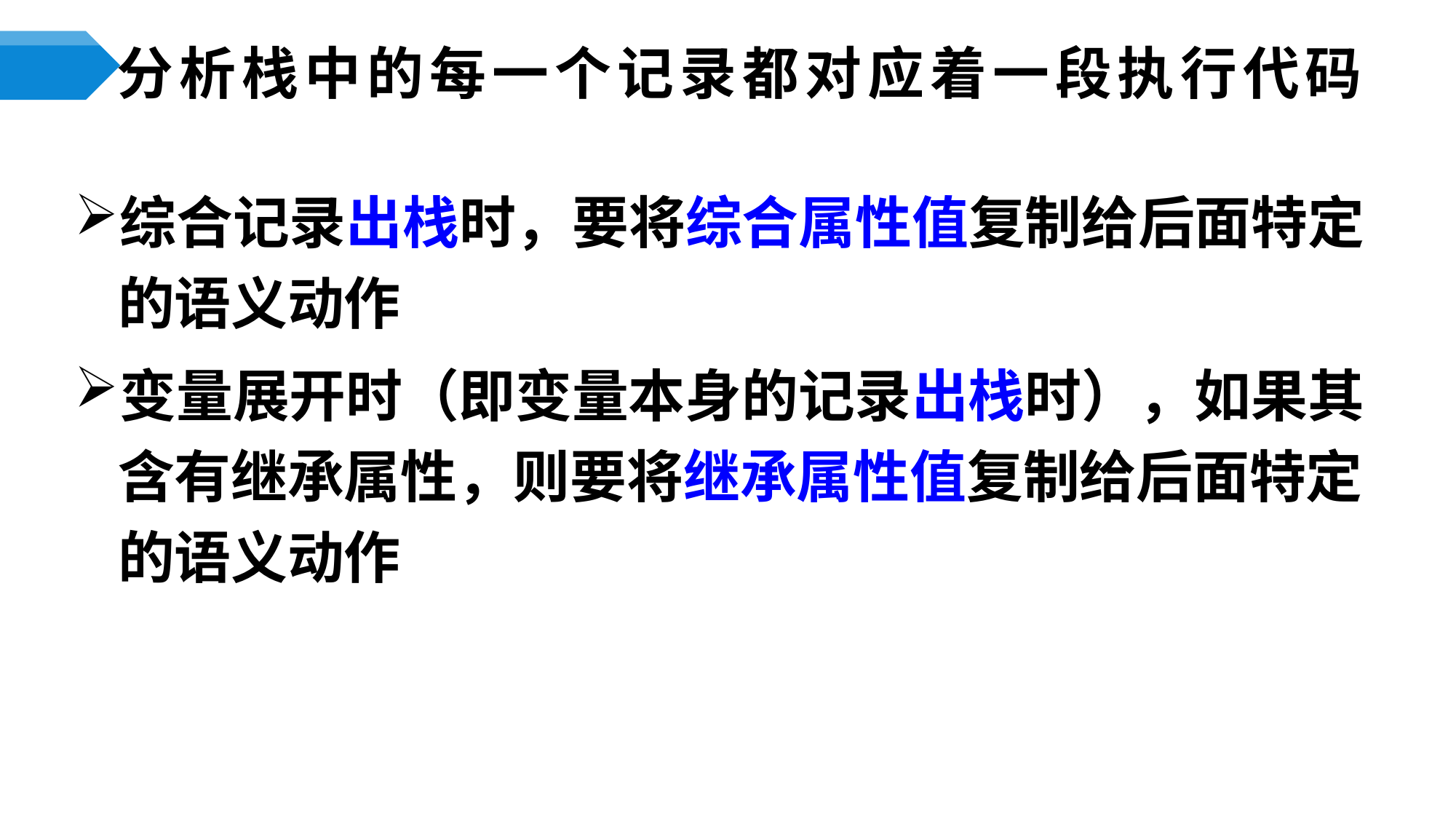

# 分析栈中的每一个记录都对应着一段执行代码
综合记录出栈时，要将综合属性值复制给后面特定的语义动作
变量展开时（即变量本身的记录出栈时），如果其含有继承属性，则要将继承属性值复制给后面特定的语义动作